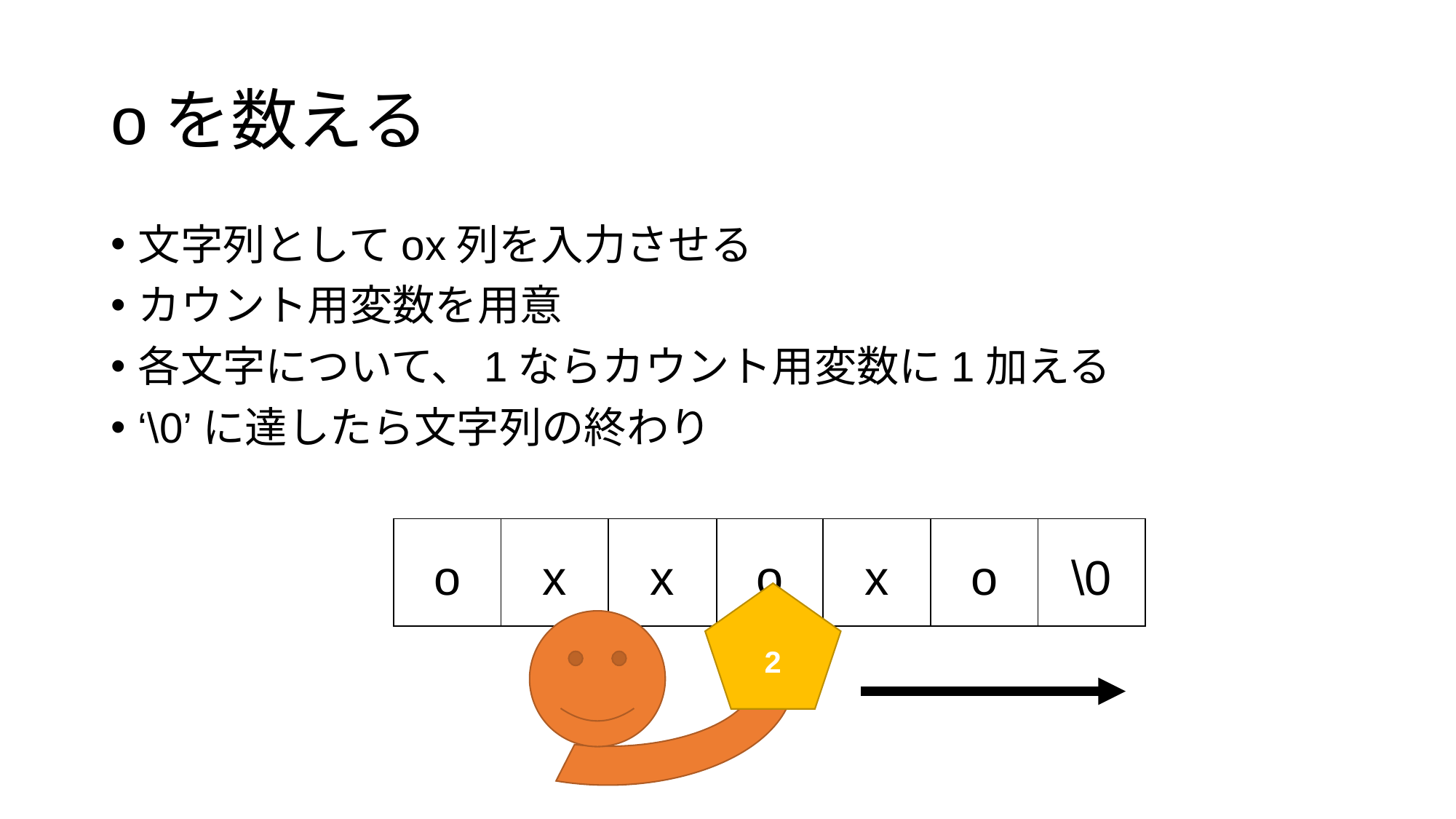

# oを数える
文字列としてox列を入力させる
カウント用変数を用意
各文字について、1ならカウント用変数に1加える
‘\0’に達したら文字列の終わり
| o | x | x | o | x | o | \0 |
| --- | --- | --- | --- | --- | --- | --- |

2